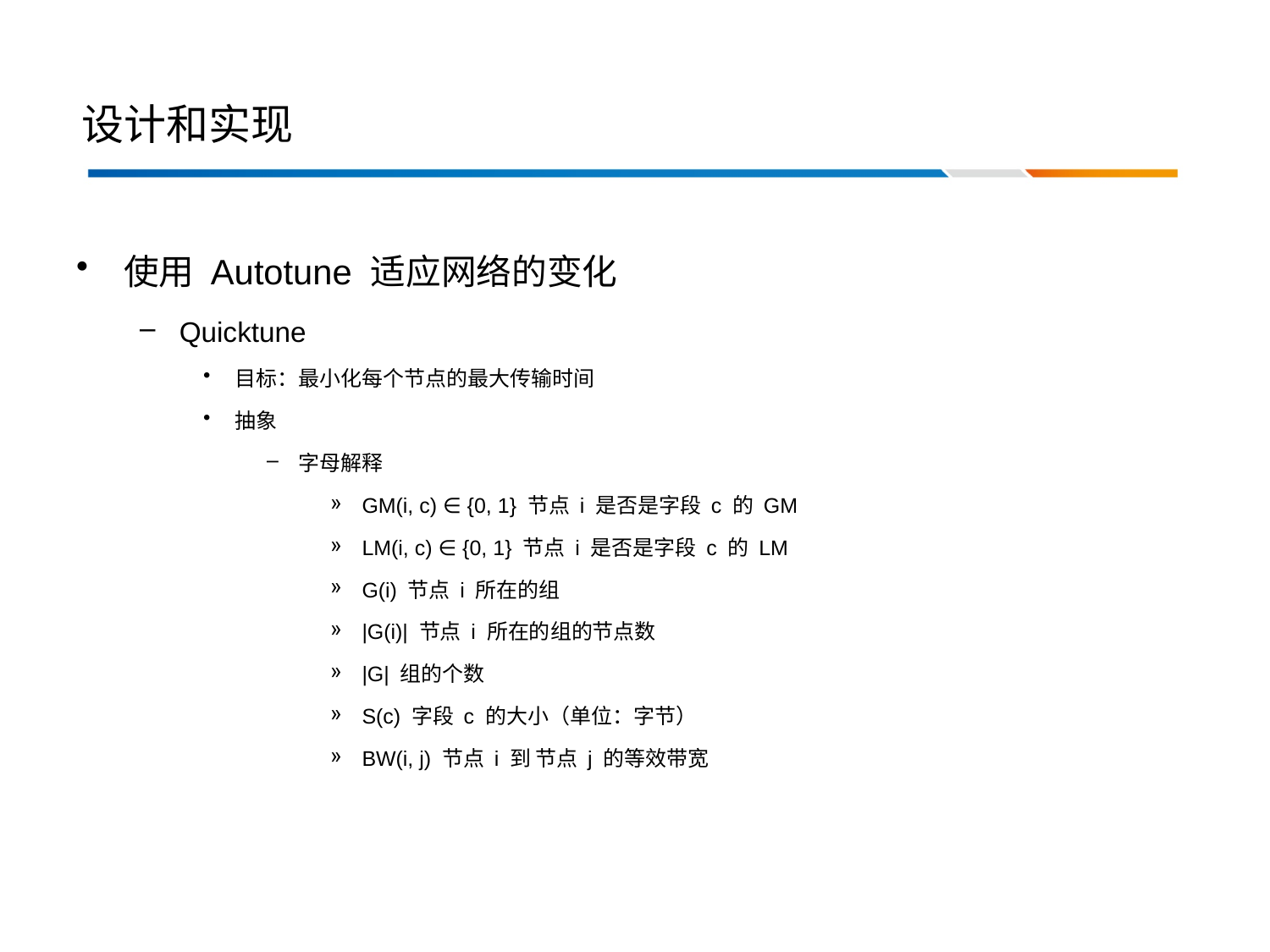

# 设计和实现
使用 Autotune 适应网络的变化
Quicktune
目标：最小化每个节点的最大传输时间
抽象
字母解释
GM(i, c) ∈ {0, 1} 节点 i 是否是字段 c 的 GM
LM(i, c) ∈ {0, 1} 节点 i 是否是字段 c 的 LM
G(i) 节点 i 所在的组
|G(i)| 节点 i 所在的组的节点数
|G| 组的个数
S(c) 字段 c 的大小（单位：字节）
BW(i, j) 节点 i 到 节点 j 的等效带宽